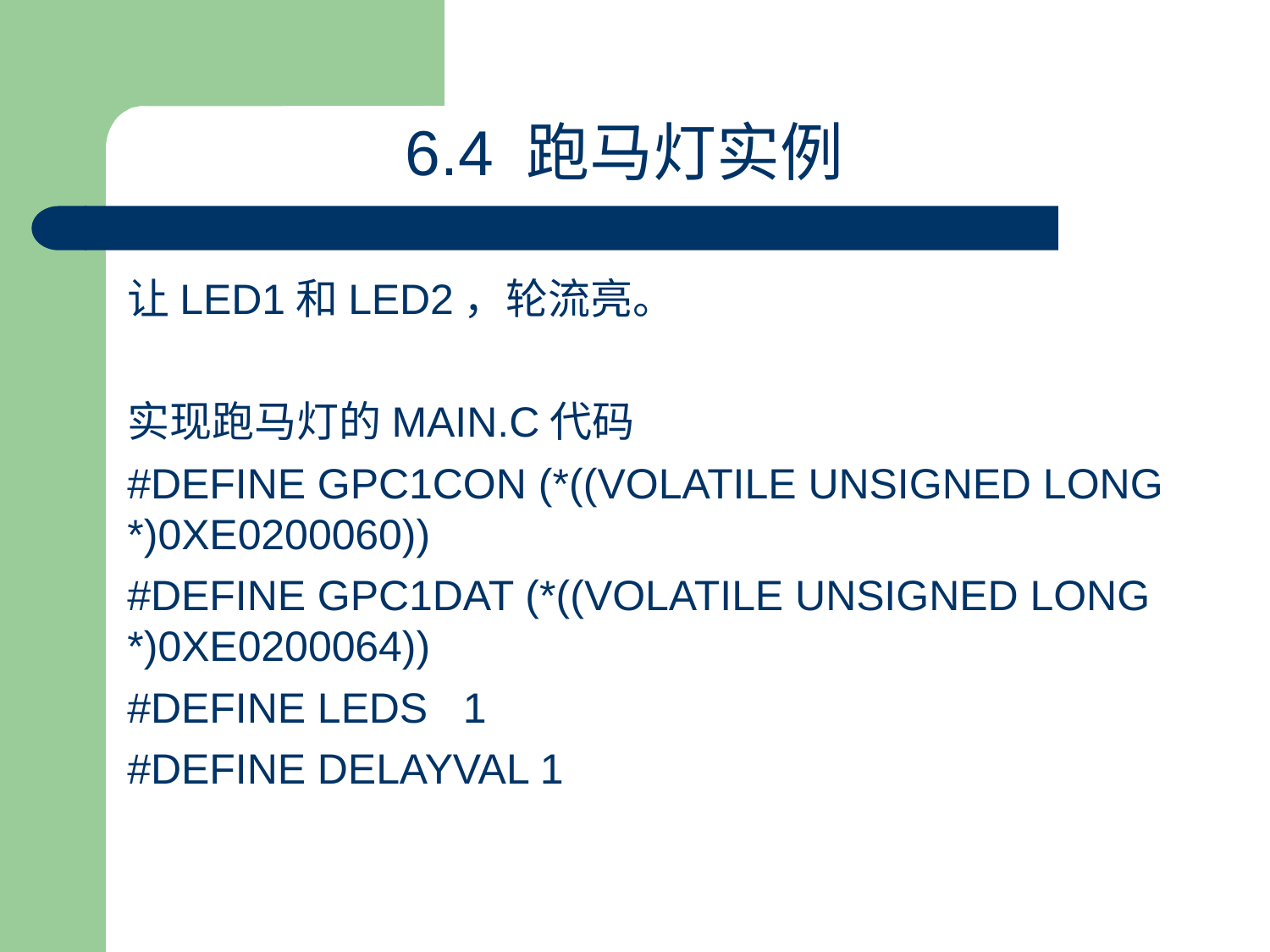

6.4 跑马灯实例
让led1和led2，轮流亮。

实现跑马灯的Main.c代码
#define GPC1CON (*((volatile unsigned long *)0xE0200060))
#define GPC1DAT (*((volatile unsigned long *)0xE0200064))
#define LEDS   1
#define DELAYVAL 1